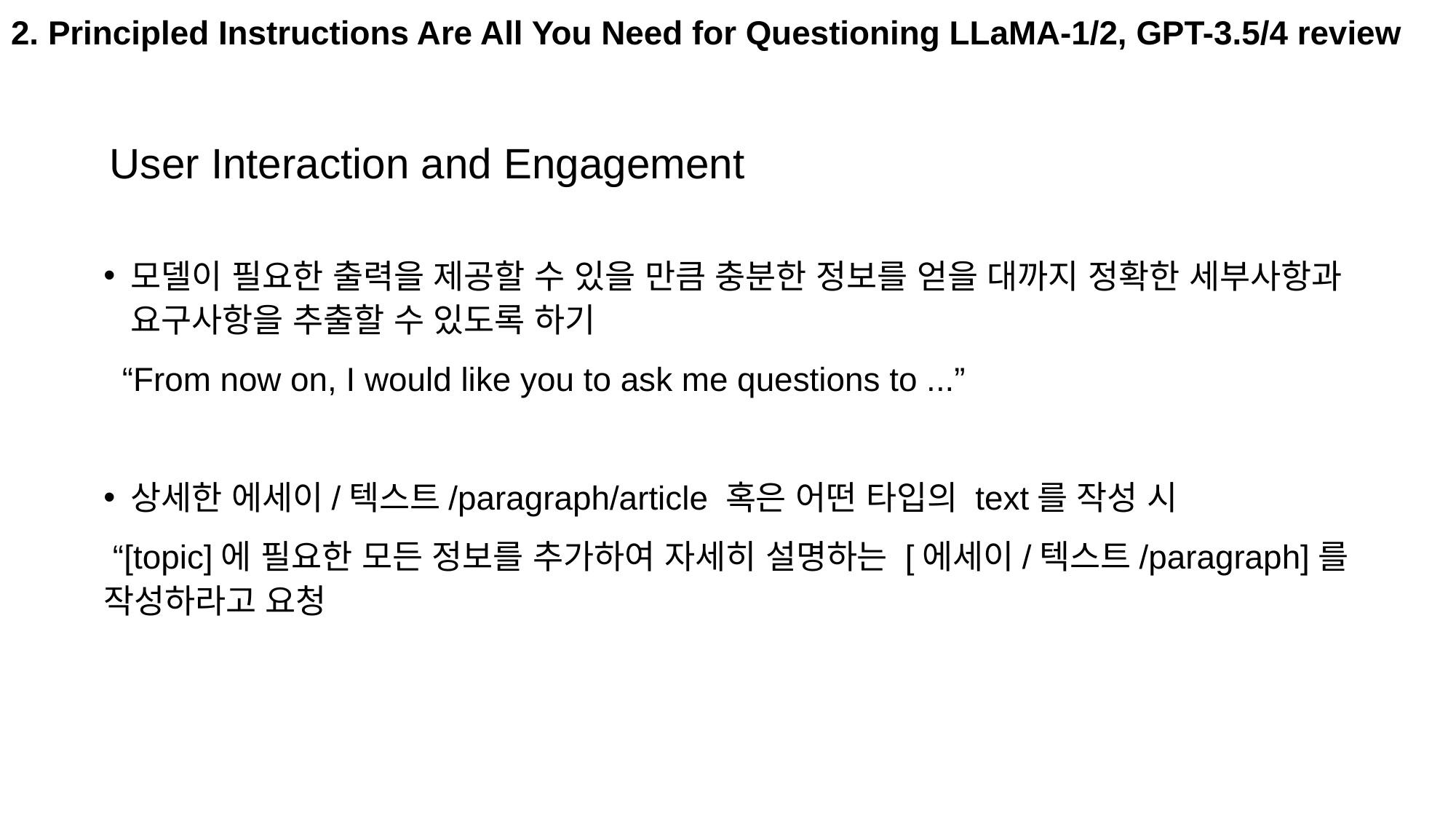

# 2. Principled Instructions Are All You Need for Questioning LLaMA-1/2, GPT-3.5/4 review
User Interaction and Engagement
모델이 필요한 출력을 제공할 수 있을 만큼 충분한 정보를 얻을 대까지 정확한 세부사항과 요구사항을 추출할 수 있도록 하기
  “From now on, I would like you to ask me questions to ...”

상세한 에세이/텍스트/paragraph/article 혹은 어떤 타입의 text를 작성 시
 “[topic]에 필요한 모든 정보를 추가하여 자세히 설명하는 [에세이/텍스트/paragraph]를 작성하라고 요청